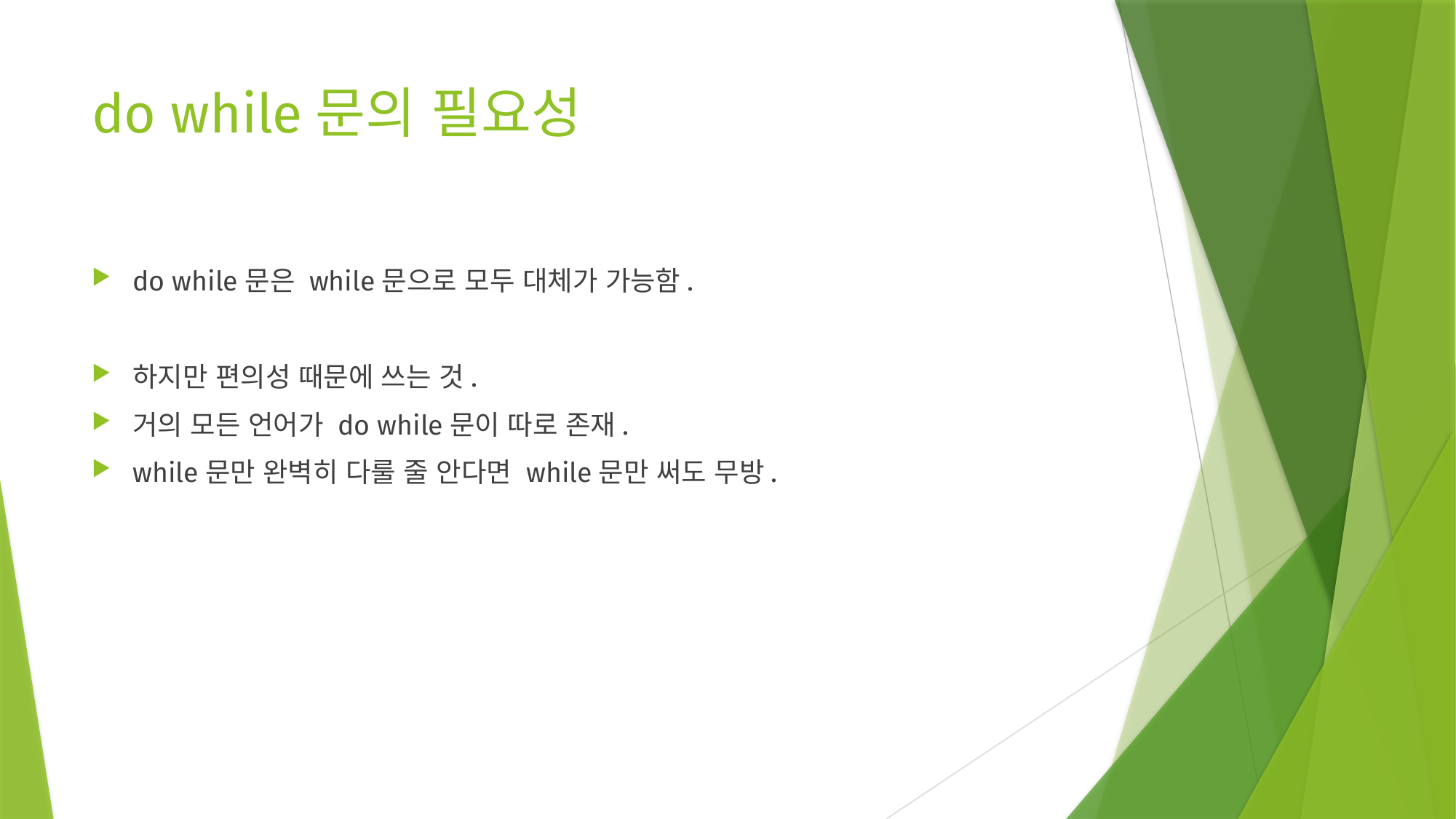

# do while문의 필요성
do while문은 while문으로 모두 대체가 가능함.

하지만 편의성 때문에 쓰는 것.
거의 모든 언어가 do while문이 따로 존재.
while문만 완벽히 다룰 줄 안다면 while문만 써도 무방.